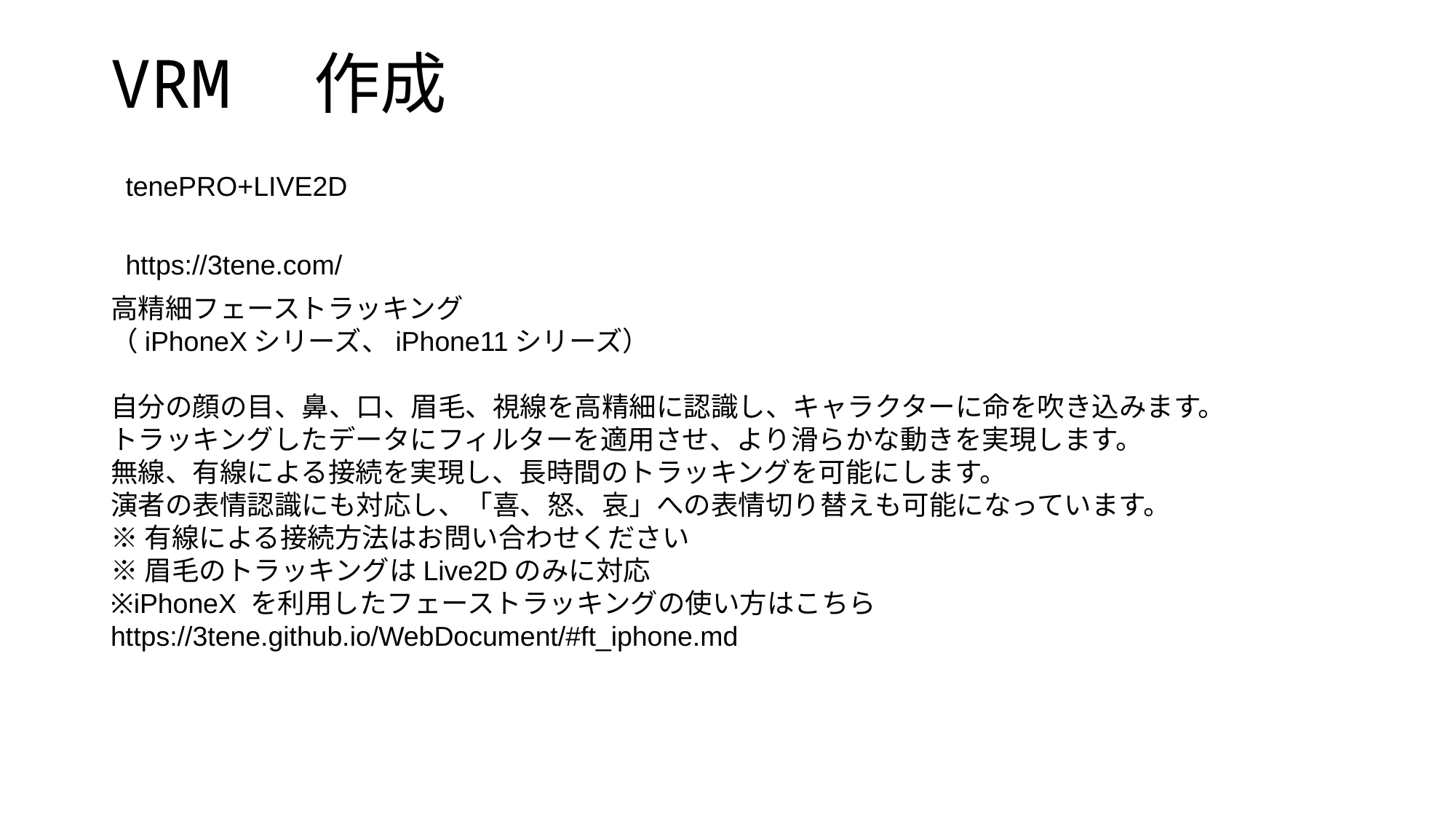

# VRM　作成
tenePRO+LIVE2D
https://3tene.com/
高精細フェーストラッキング
（iPhoneXシリーズ、iPhone11シリーズ）

自分の顔の目、鼻、口、眉毛、視線を高精細に認識し、キャラクターに命を吹き込みます。
トラッキングしたデータにフィルターを適用させ、より滑らかな動きを実現します。
無線、有線による接続を実現し、長時間のトラッキングを可能にします。
演者の表情認識にも対応し、「喜、怒、哀」への表情切り替えも可能になっています。
※有線による接続方法はお問い合わせください
※眉毛のトラッキングはLive2Dのみに対応
※iPhoneX を利用したフェーストラッキングの使い方はこちら
https://3tene.github.io/WebDocument/#ft_iphone.md